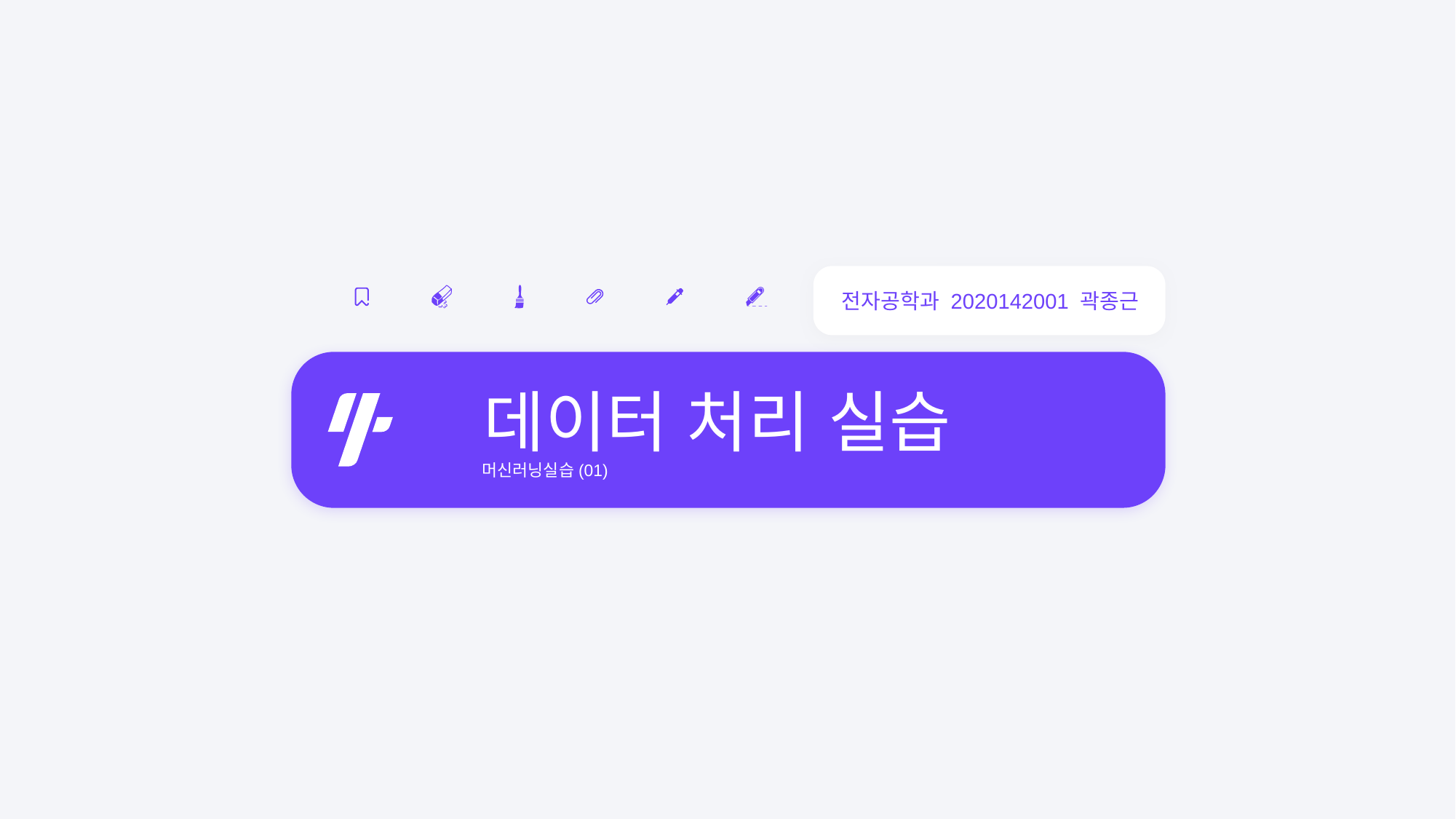

전자공학과 2020142001 곽종근

   데이터 처리 실습
              머신러닝실습(01)